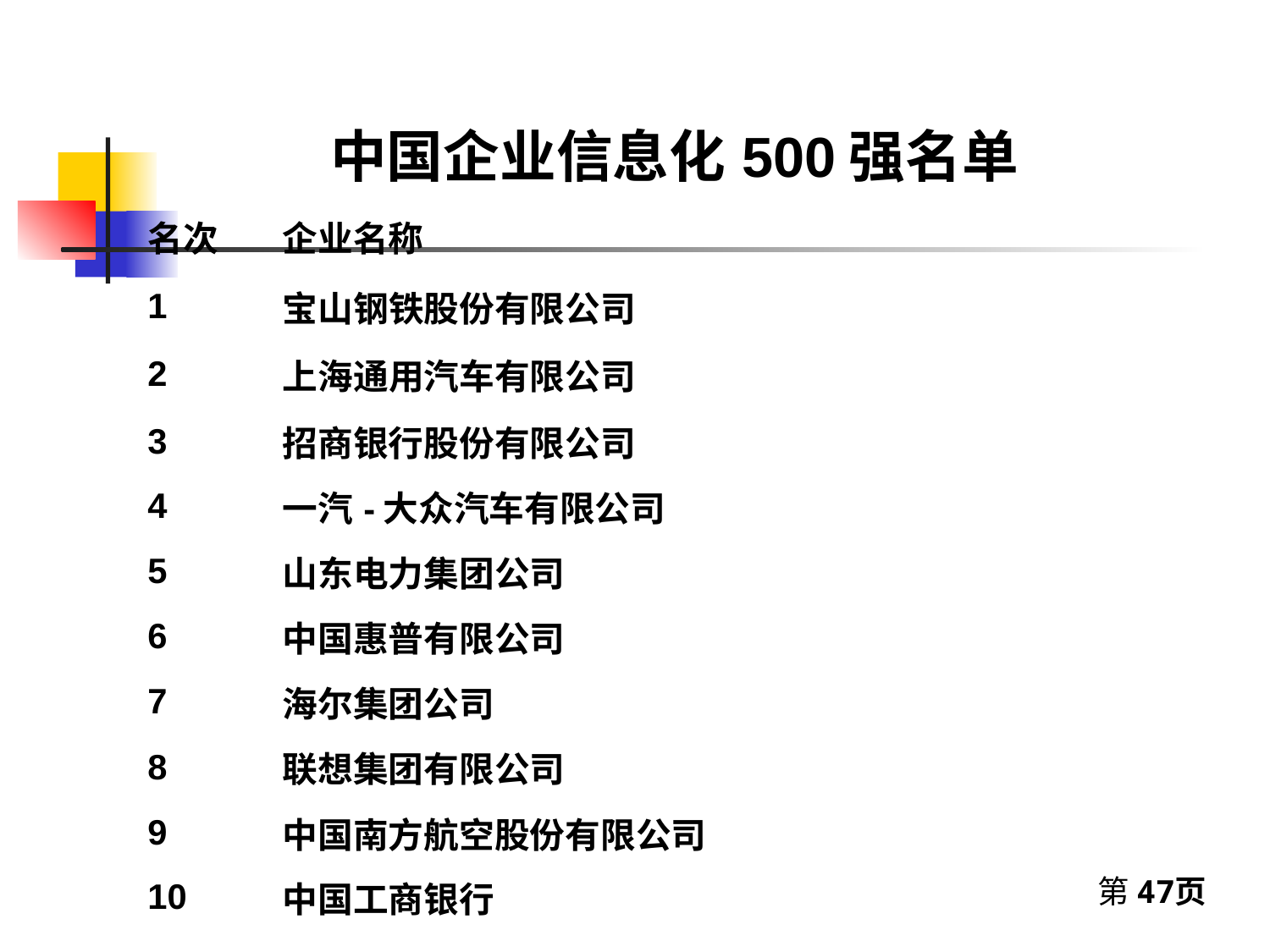

| 中国企业信息化500强名单 |  |
| --- | --- |
| 名次 | 企业名称 |
| 1 | 宝山钢铁股份有限公司 |
| 2 | 上海通用汽车有限公司 |
| 3 | 招商银行股份有限公司 |
| 4 | 一汽-大众汽车有限公司 |
| 5 | 山东电力集团公司 |
| 6 | 中国惠普有限公司 |
| 7 | 海尔集团公司 |
| 8 | 联想集团有限公司 |
| 9 | 中国南方航空股份有限公司 |
| 10 | 中国工商银行 |